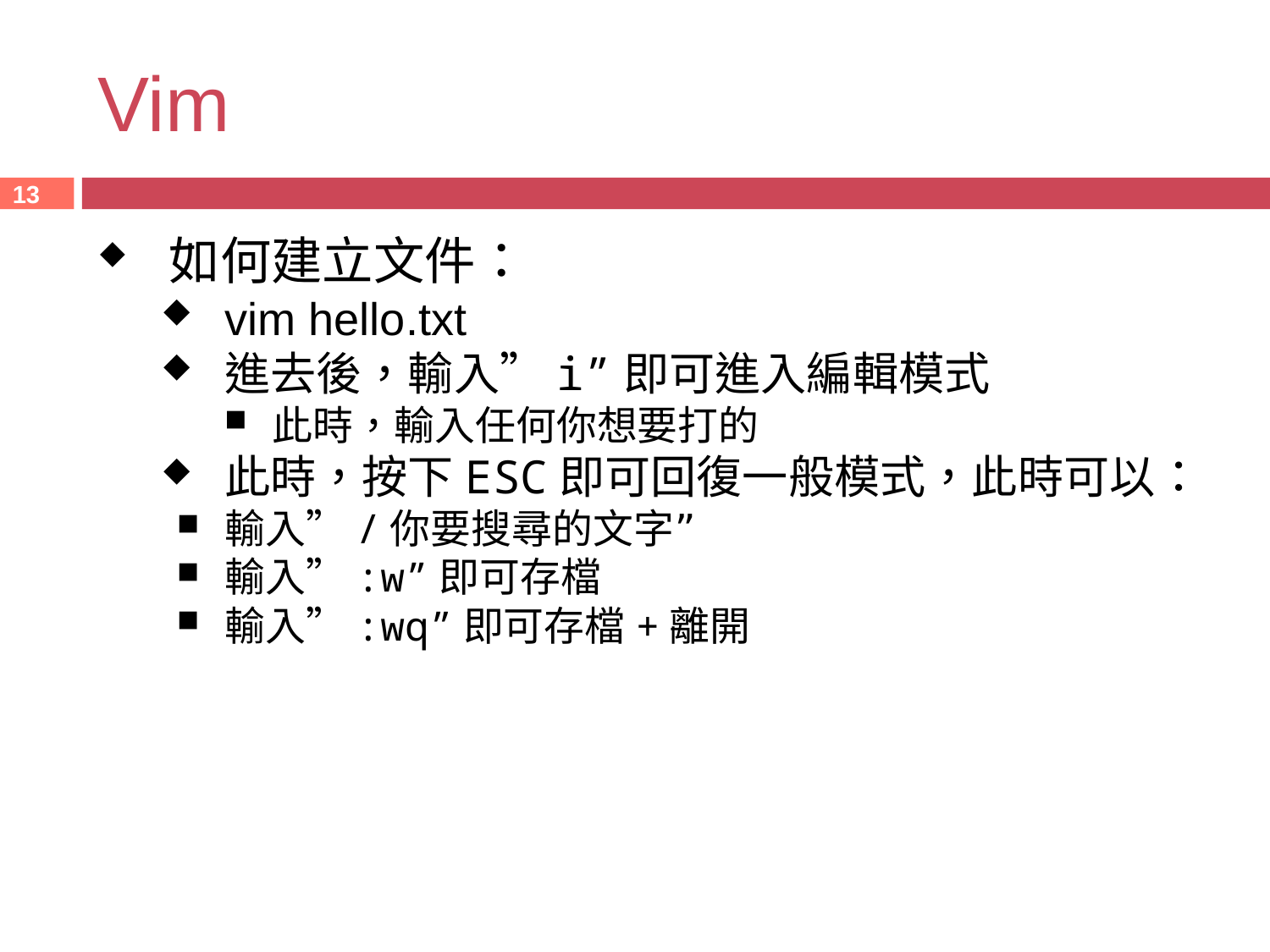

Vim
13
如何建立文件：
vim hello.txt
進去後，輸入”i”即可進入編輯模式
此時，輸入任何你想要打的
此時，按下ESC即可回復一般模式，此時可以：
輸入”/你要搜尋的文字”
輸入”:w”即可存檔
輸入”:wq”即可存檔+離開